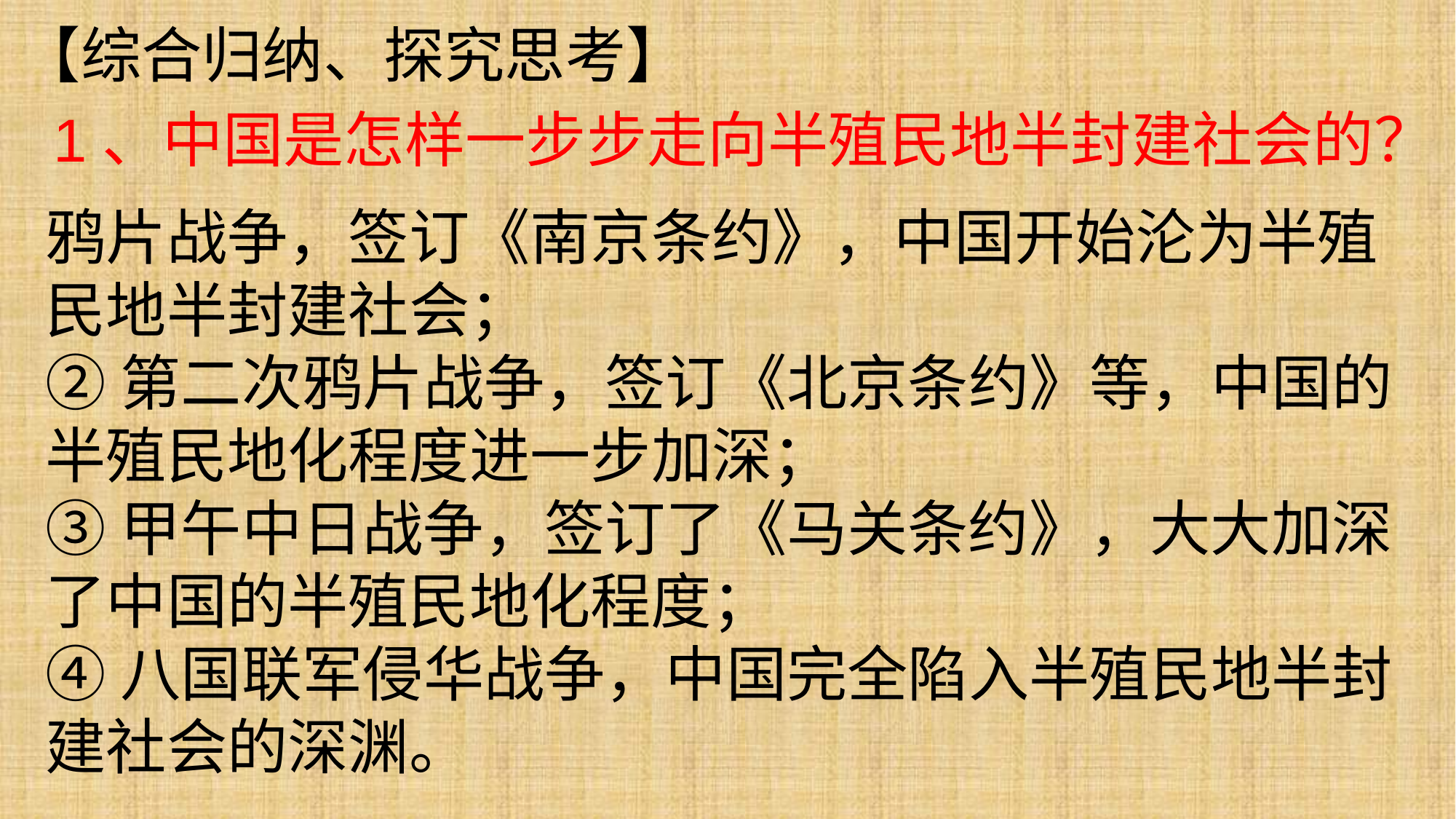

【综合归纳、探究思考】
  1、中国是怎样一步步走向半殖民地半封建社会的？
鸦片战争，签订《南京条约》，中国开始沦为半殖民地半封建社会；
②第二次鸦片战争，签订《北京条约》等，中国的半殖民地化程度进一步加深；
③甲午中日战争，签订了《马关条约》，大大加深了中国的半殖民地化程度；
④八国联军侵华战争，中国完全陷入半殖民地半封建社会的深渊。